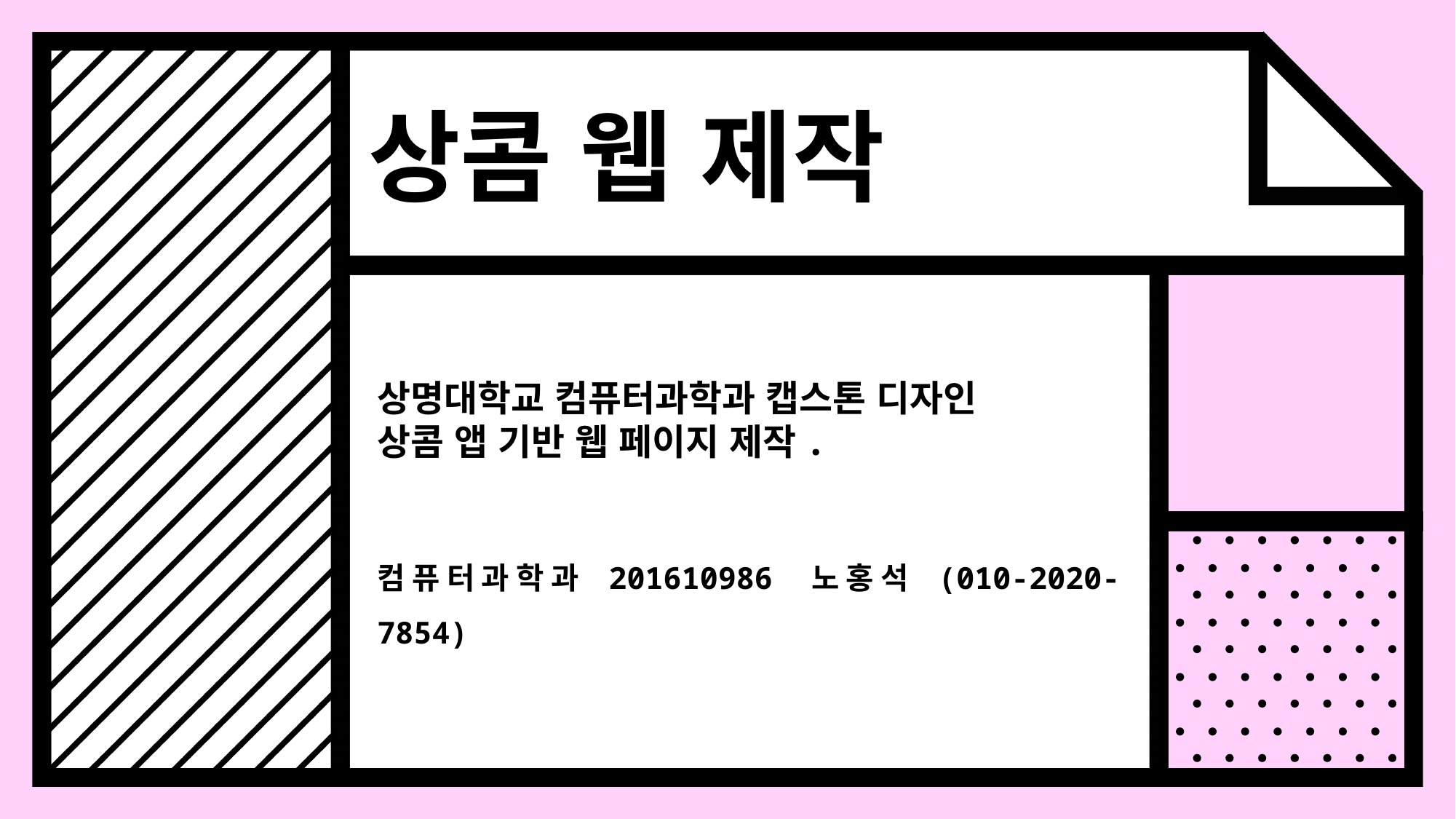

상콤 웹 제작
상명대학교 컴퓨터과학과 캡스톤 디자인
상콤 앱 기반 웹 페이지 제작.
컴퓨터과학과 201610986 노홍석 (010-2020-7854)